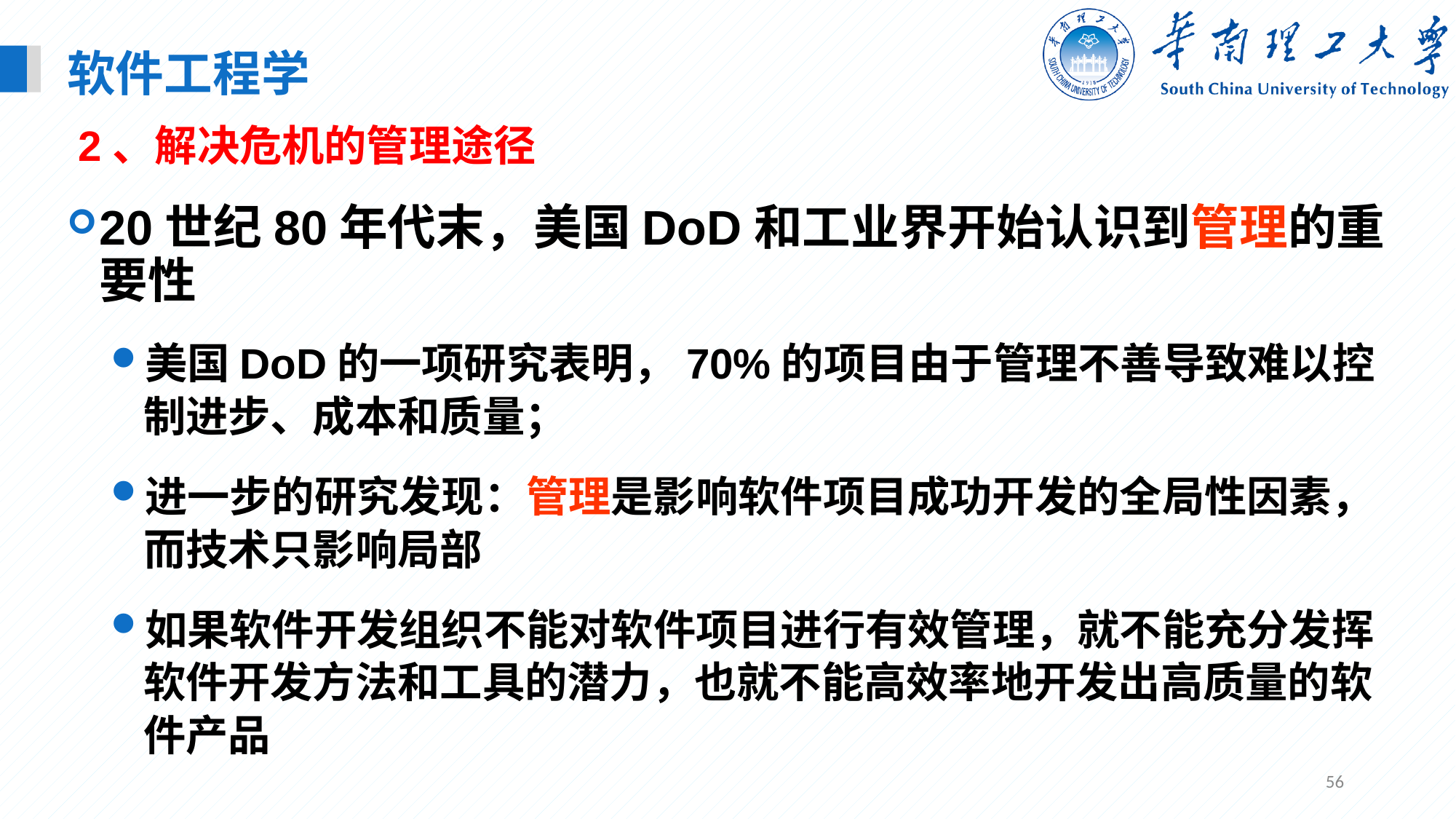

软件工程学
2、解决危机的管理途径
20世纪80年代末，美国DoD和工业界开始认识到管理的重要性
美国DoD的一项研究表明，70%的项目由于管理不善导致难以控制进步、成本和质量；
进一步的研究发现：管理是影响软件项目成功开发的全局性因素，而技术只影响局部
如果软件开发组织不能对软件项目进行有效管理，就不能充分发挥软件开发方法和工具的潜力，也就不能高效率地开发出高质量的软件产品
56